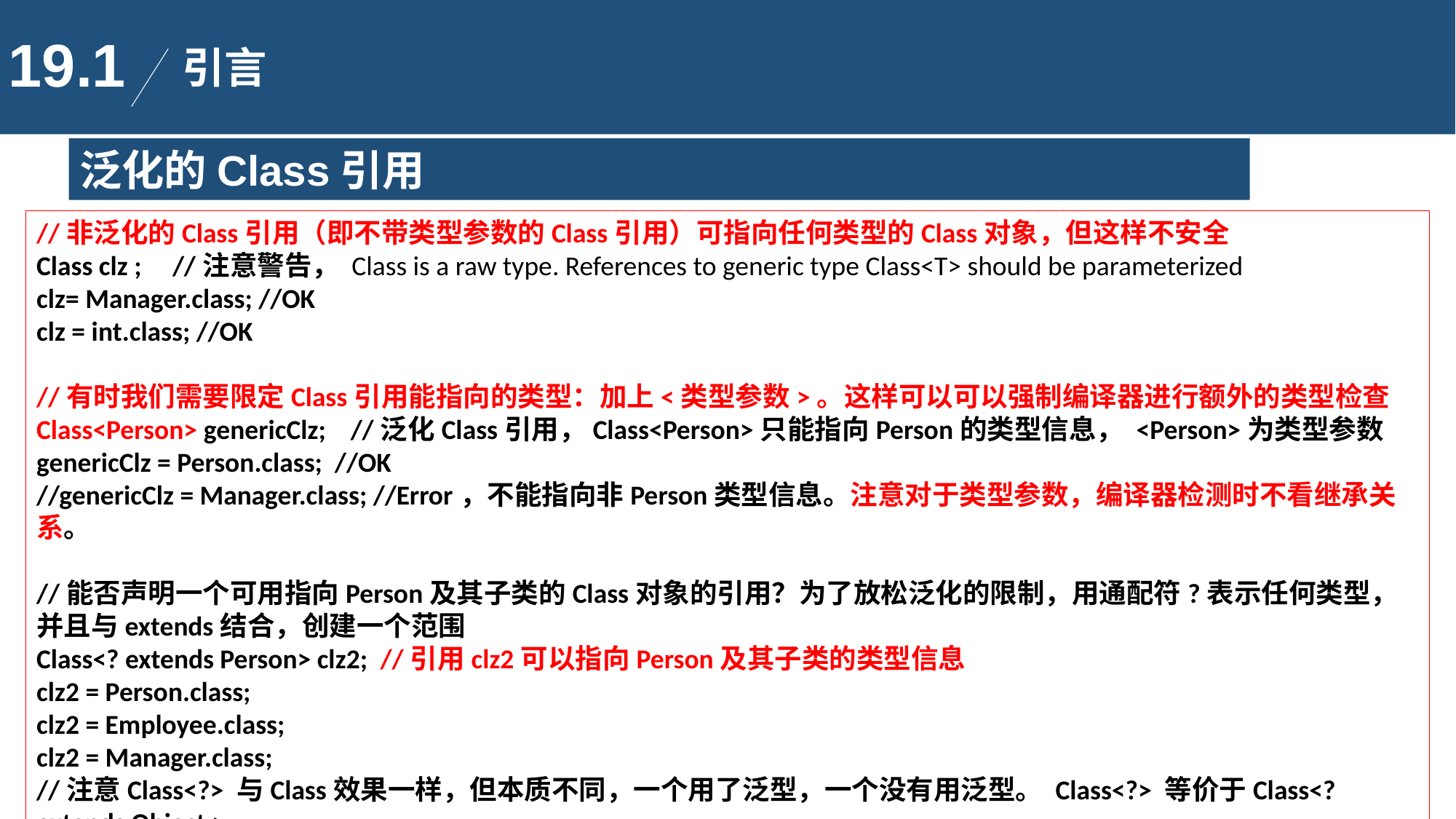

19.1
引言
泛化的Class引用
//非泛化的Class引用（即不带类型参数的Class引用）可指向任何类型的Class对象，但这样不安全
Class clz ;     //注意警告， Class is a raw type. References to generic type Class<T> should be parameterized
clz= Manager.class; //OK
clz = int.class; //OK

//有时我们需要限定Class引用能指向的类型：加上<类型参数>。这样可以可以强制编译器进行额外的类型检查
Class<Person> genericClz;    //泛化Class引用，Class<Person>只能指向Person的类型信息， <Person>为类型参数
genericClz = Person.class;  //OK
//genericClz = Manager.class; //Error，不能指向非Person类型信息。注意对于类型参数，编译器检测时不看继承关系。

//能否声明一个可用指向Person及其子类的Class对象的引用？为了放松泛化的限制，用通配符?表示任何类型，并且与extends结合，创建一个范围
Class<? extends Person> clz2;  //引用clz2可以指向Person及其子类的类型信息
clz2 = Person.class;
clz2 = Employee.class;
clz2 = Manager.class;
//注意Class<?> 与Class效果一样，但本质不同，一个用了泛型，一个没有用泛型。 Class<?> 等价于Class<? extends Object >